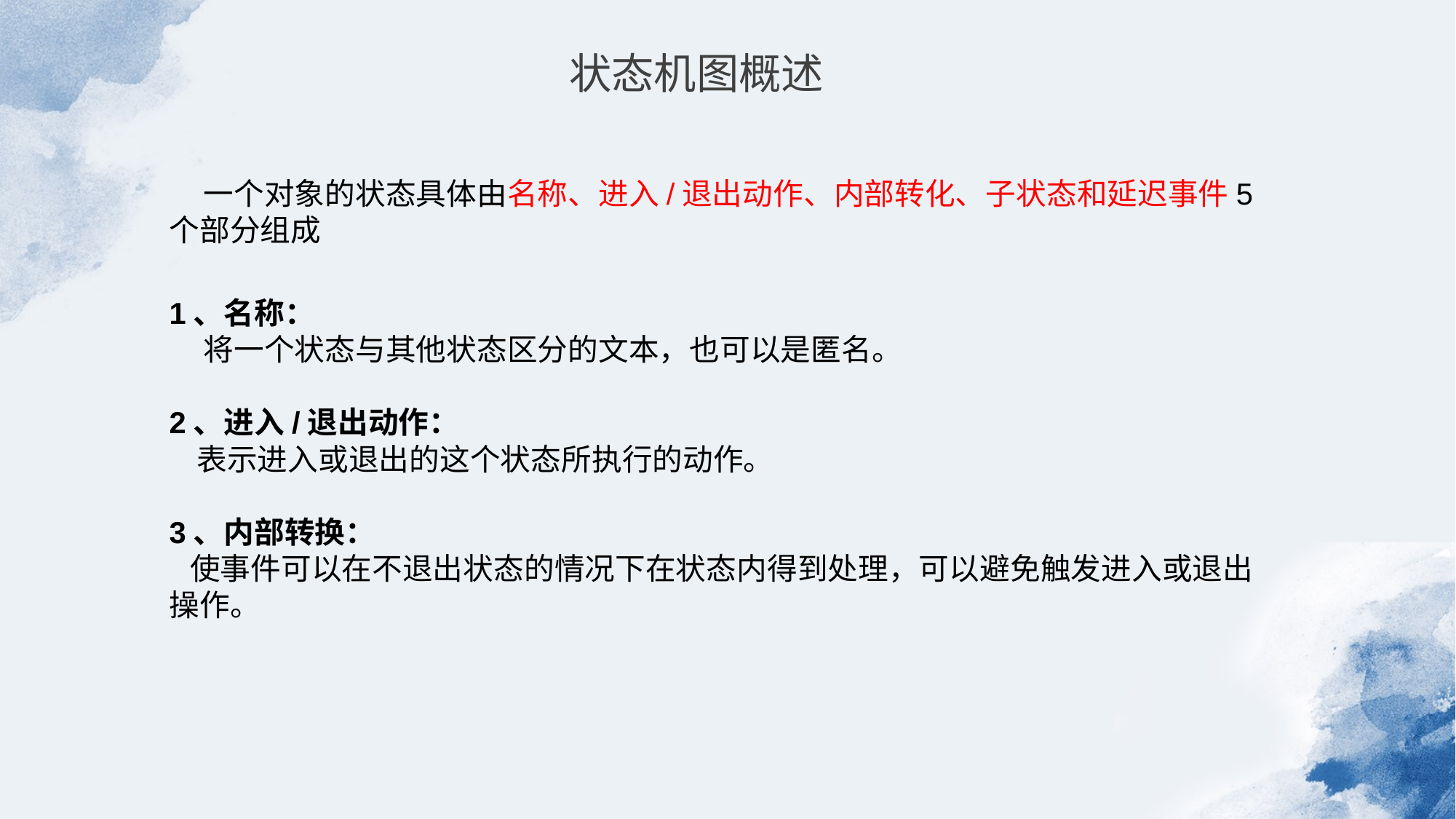

状态机图概述
    一个对象的状态具体由名称、进入/退出动作、内部转化、子状态和延迟事件5个部分组成
1、名称：
    将一个状态与其他状态区分的文本，也可以是匿名。

2、进入/退出动作：
   表示进入或退出的这个状态所执行的动作。

3、内部转换：
  使事件可以在不退出状态的情况下在状态内得到处理，可以避免触发进入或退出操作。